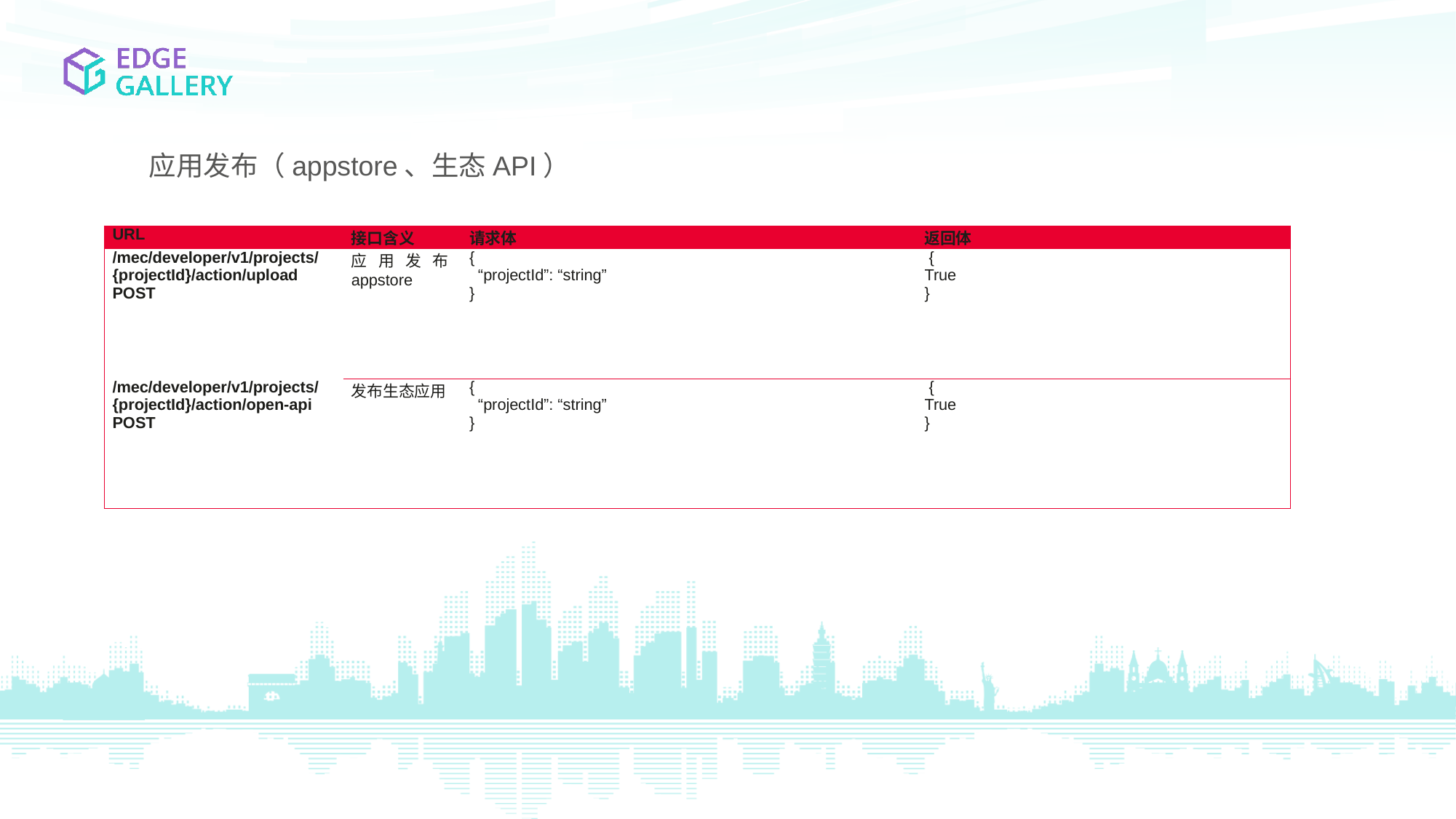

应用发布（appstore、生态API）
| URL | 接口含义 | 请求体 | 返回体 |
| --- | --- | --- | --- |
| /mec/developer/v1/projects/{projectId}/action/upload POST | 应用发布appstore | { “projectId”: “string” } | { True } |
| /mec/developer/v1/projects/{projectId}/action/open-api POST | 发布生态应用 | { “projectId”: “string” } | { True } |